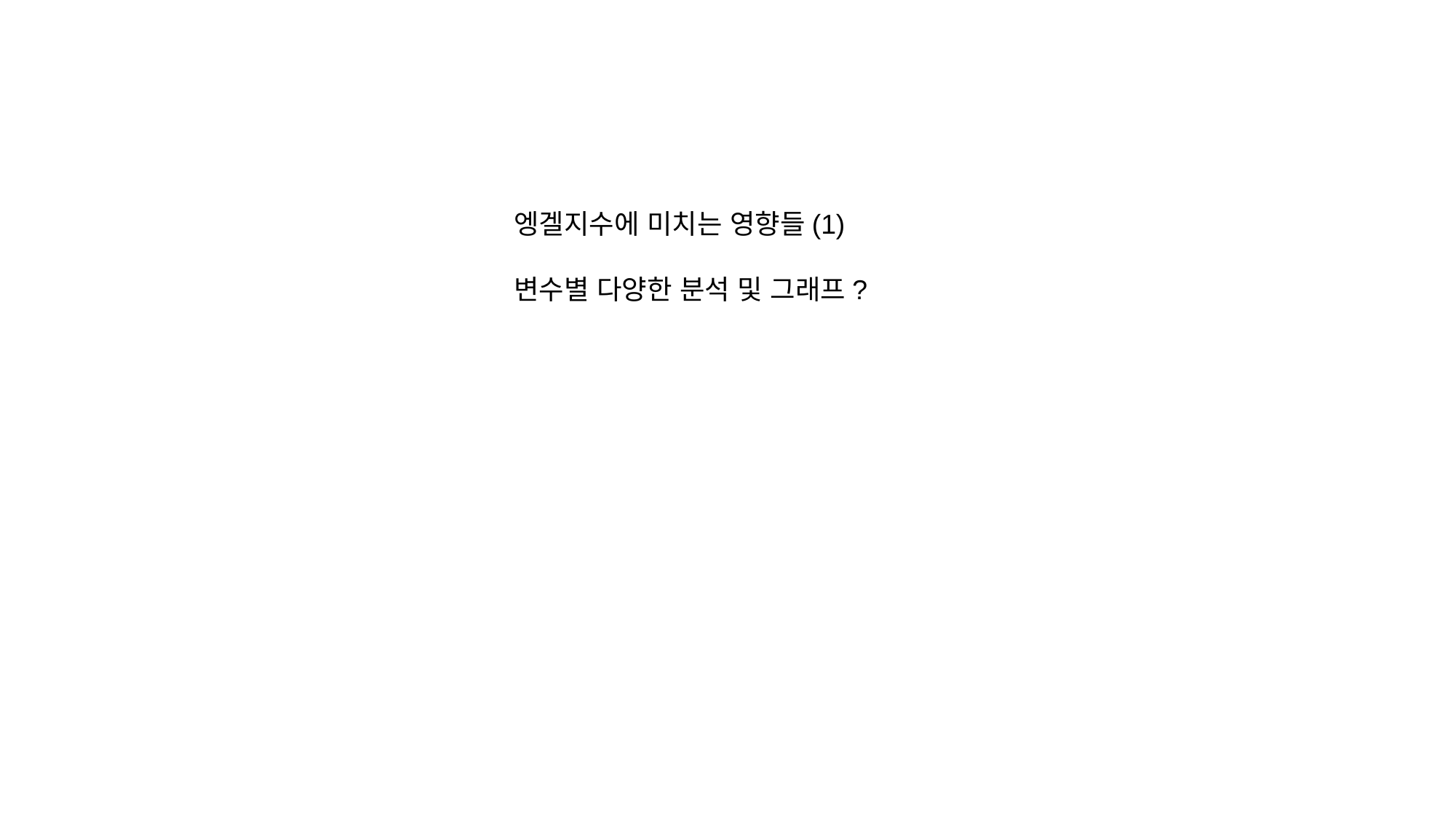

엥겔지수에 미치는 영향들(1)

변수별 다양한 분석 및 그래프?